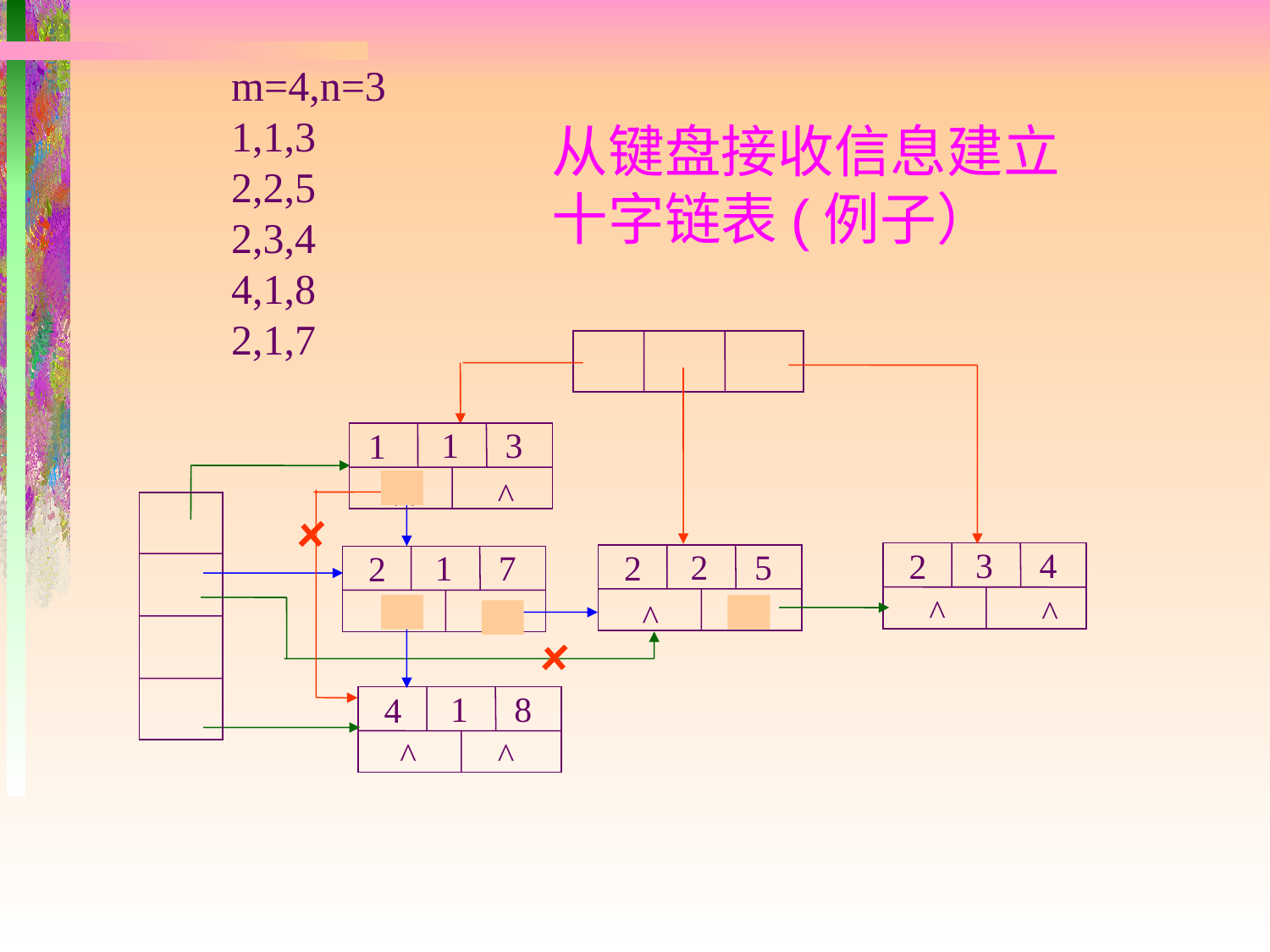

m=4,n=3
1,1,3
2,2,5
2,3,4
4,1,8
2,1,7
从键盘接收信息建立十字链表(例子）

1
3
1

^
^

3
4
2

^
^
2
5
2

^
^
1
7
2

^
^

1
8
4

^
^